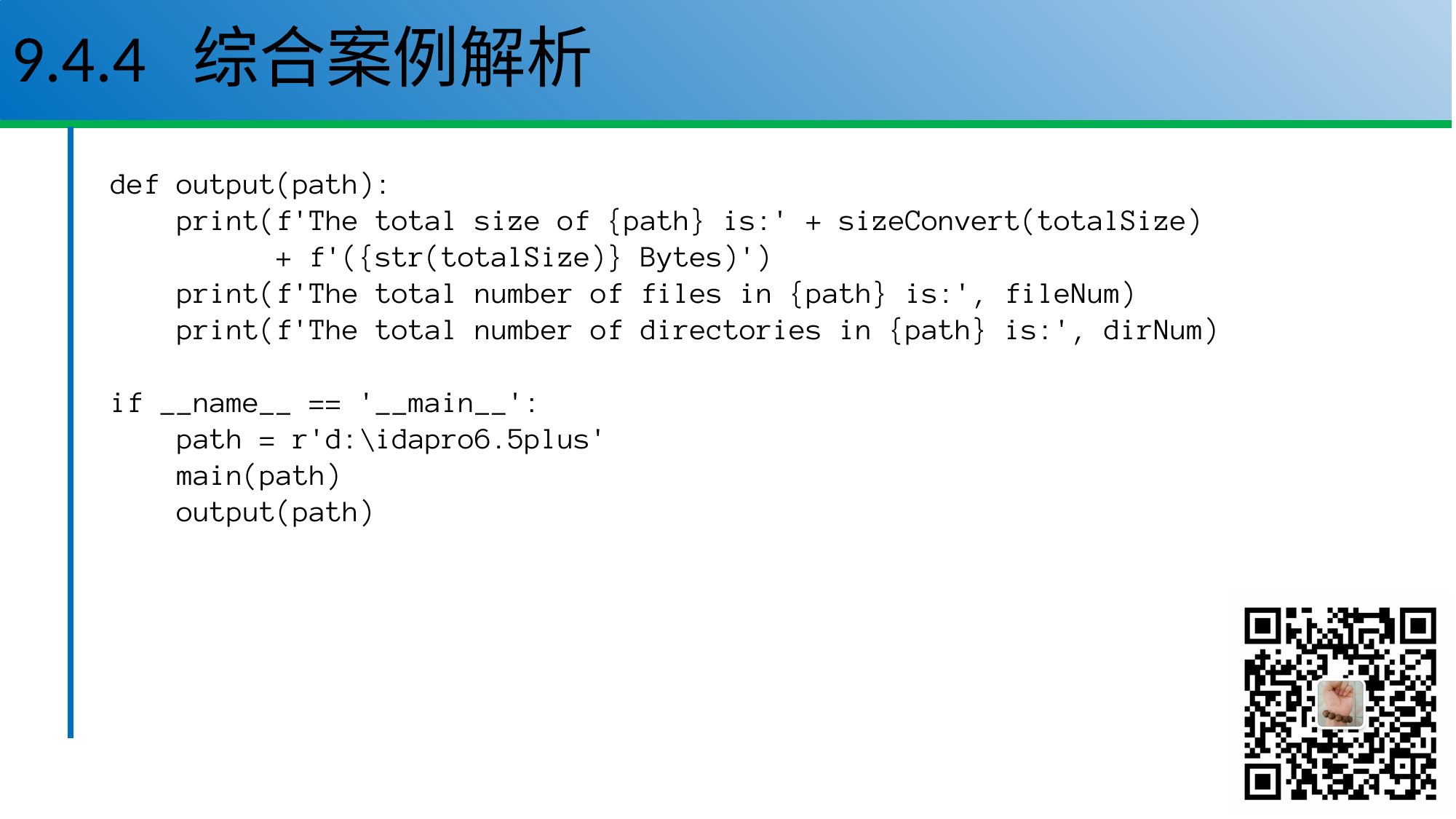

# 9.4.4  综合案例解析
def output(path):
    print(f'The total size of {path} is:' + sizeConvert(totalSize)
          + f'({str(totalSize)} Bytes)')
    print(f'The total number of files in {path} is:', fileNum)
    print(f'The total number of directories in {path} is:', dirNum)

if __name__ == '__main__':
    path = r'd:\idapro6.5plus'
    main(path)
    output(path)
30